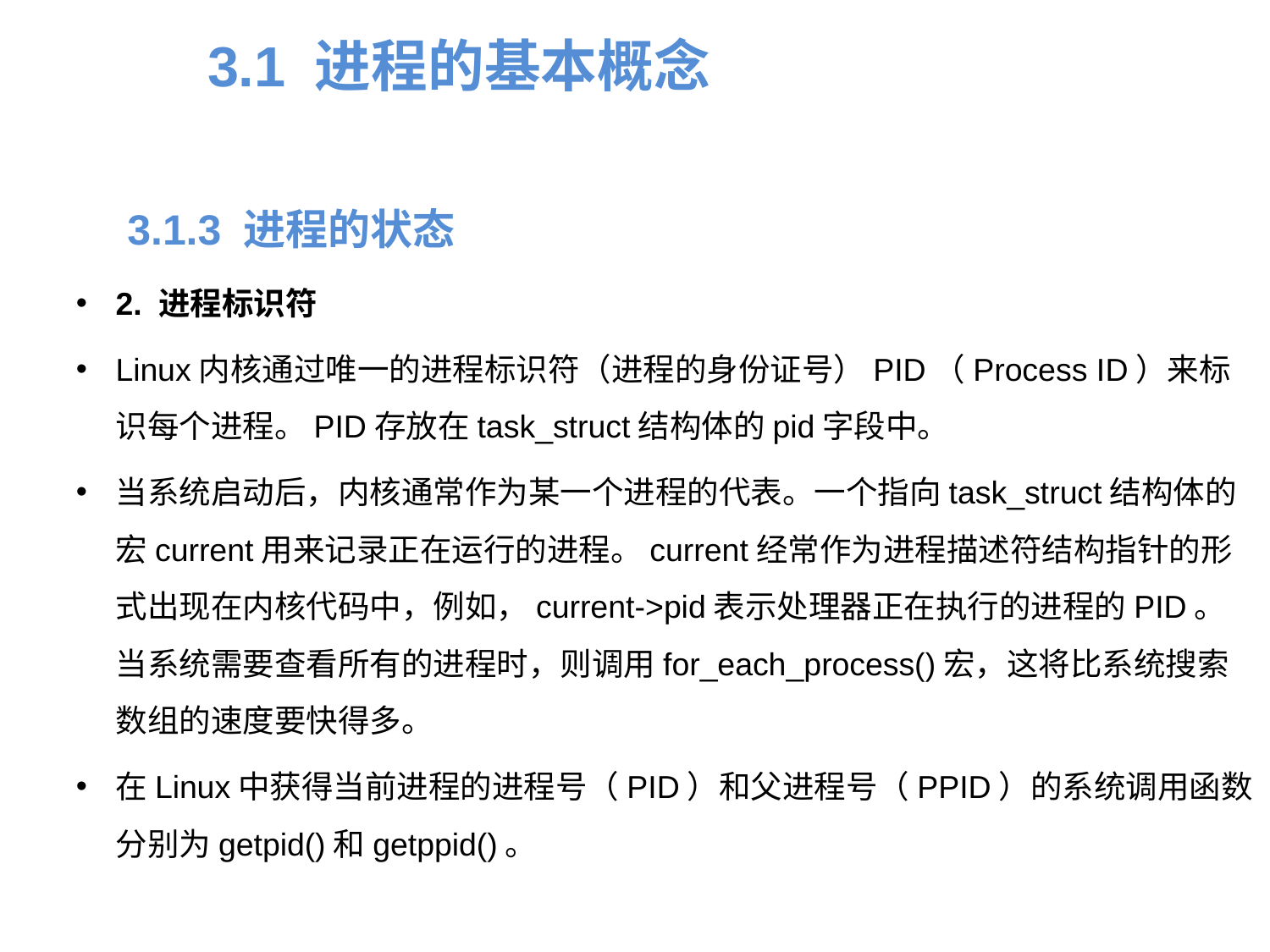

3.1 进程的基本概念
3.1.3 进程的状态
2. 进程标识符
Linux内核通过唯一的进程标识符（进程的身份证号）PID（Process ID）来标识每个进程。PID存放在task_struct结构体的pid字段中。
当系统启动后，内核通常作为某一个进程的代表。一个指向task_struct结构体的宏current用来记录正在运行的进程。current经常作为进程描述符结构指针的形式出现在内核代码中，例如，current->pid表示处理器正在执行的进程的PID。当系统需要查看所有的进程时，则调用for_each_process()宏，这将比系统搜索数组的速度要快得多。
在Linux中获得当前进程的进程号（PID）和父进程号（PPID）的系统调用函数分别为getpid()和getppid()。